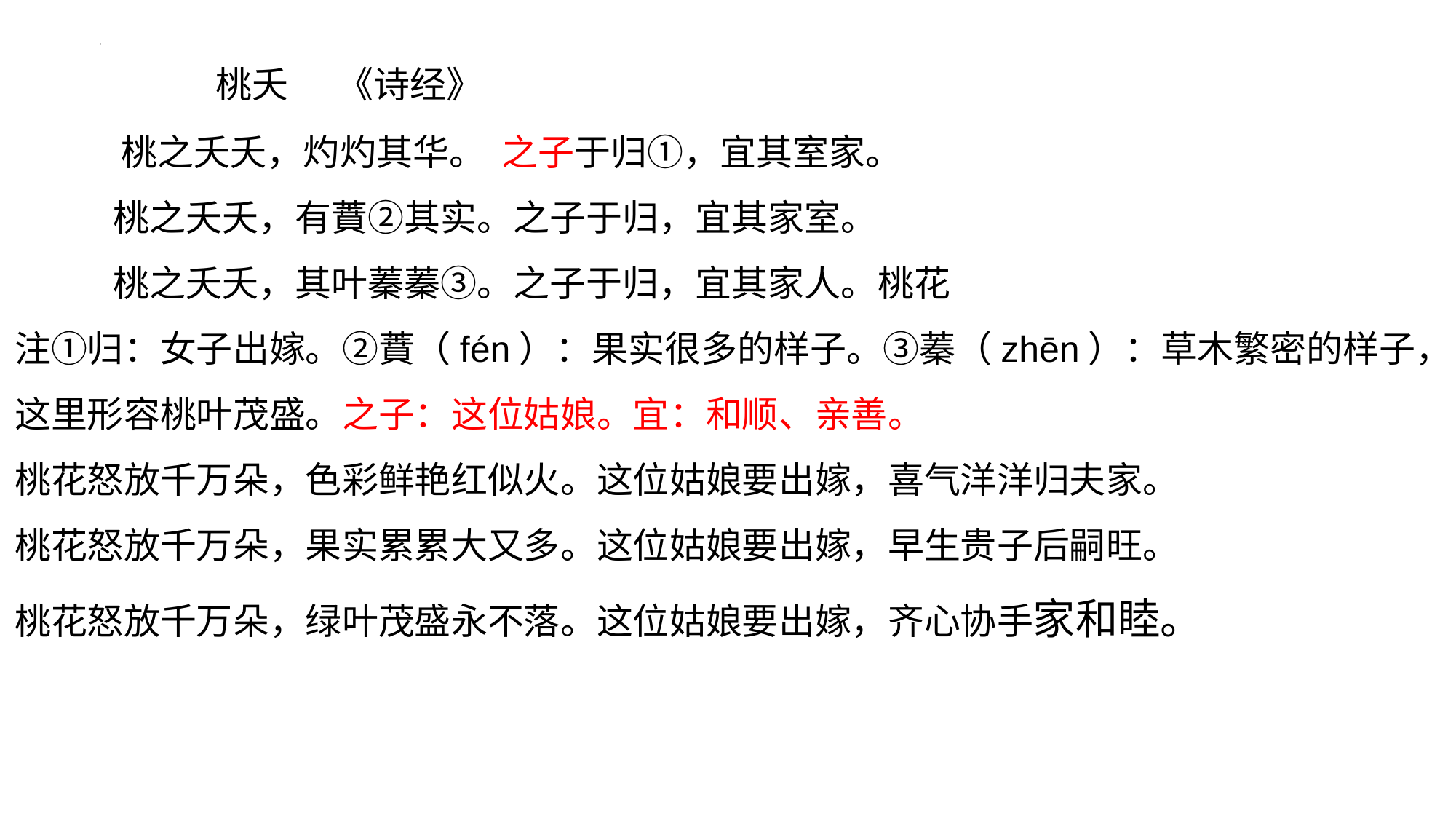

桃夭      《诗经》
            桃之夭夭，灼灼其华。  之子于归①，宜其室家。
           桃之夭夭，有蕡②其实。之子于归，宜其家室。
           桃之夭夭，其叶蓁蓁③。之子于归，宜其家人。桃花
注①归：女子出嫁。②蕡（fén）：果实很多的样子。③蓁（zhēn）：草木繁密的样子，这里形容桃叶茂盛。之子：这位姑娘。宜：和顺、亲善。
桃花怒放千万朵，色彩鲜艳红似火。这位姑娘要出嫁，喜气洋洋归夫家。
桃花怒放千万朵，果实累累大又多。这位姑娘要出嫁，早生贵子后嗣旺。
桃花怒放千万朵，绿叶茂盛永不落。这位姑娘要出嫁，齐心协手家和睦。